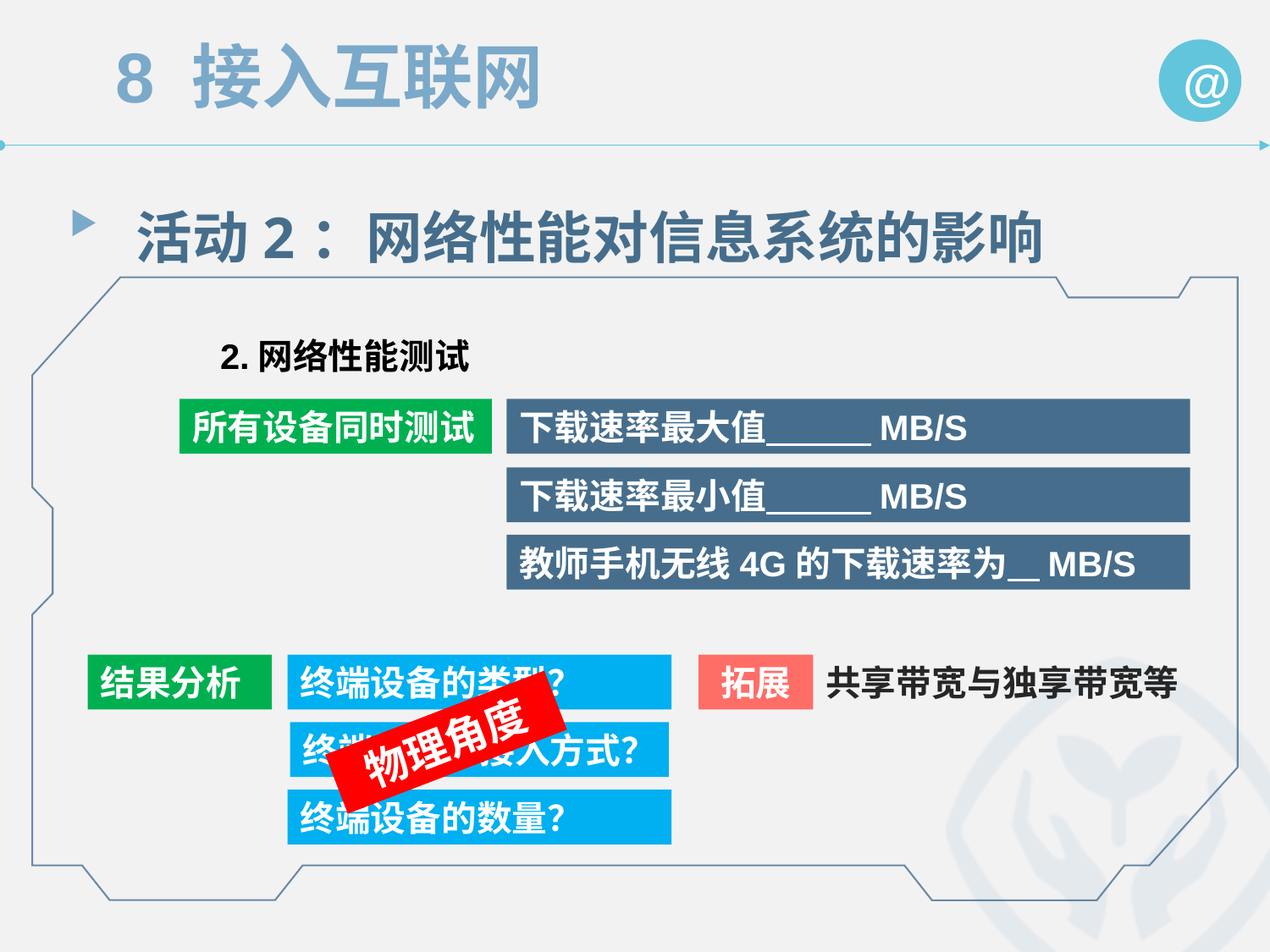

活动2：网络性能对信息系统的影响

　　2.网络性能测试
所有设备同时测试
下载速率最大值             MB/S
下载速率最小值             MB/S
教师手机无线4G的下载速率为    MB/S
结果分析
终端设备的类型？
拓展
共享带宽与独享带宽等
物理角度
终端设备的接入方式？
终端设备的数量？